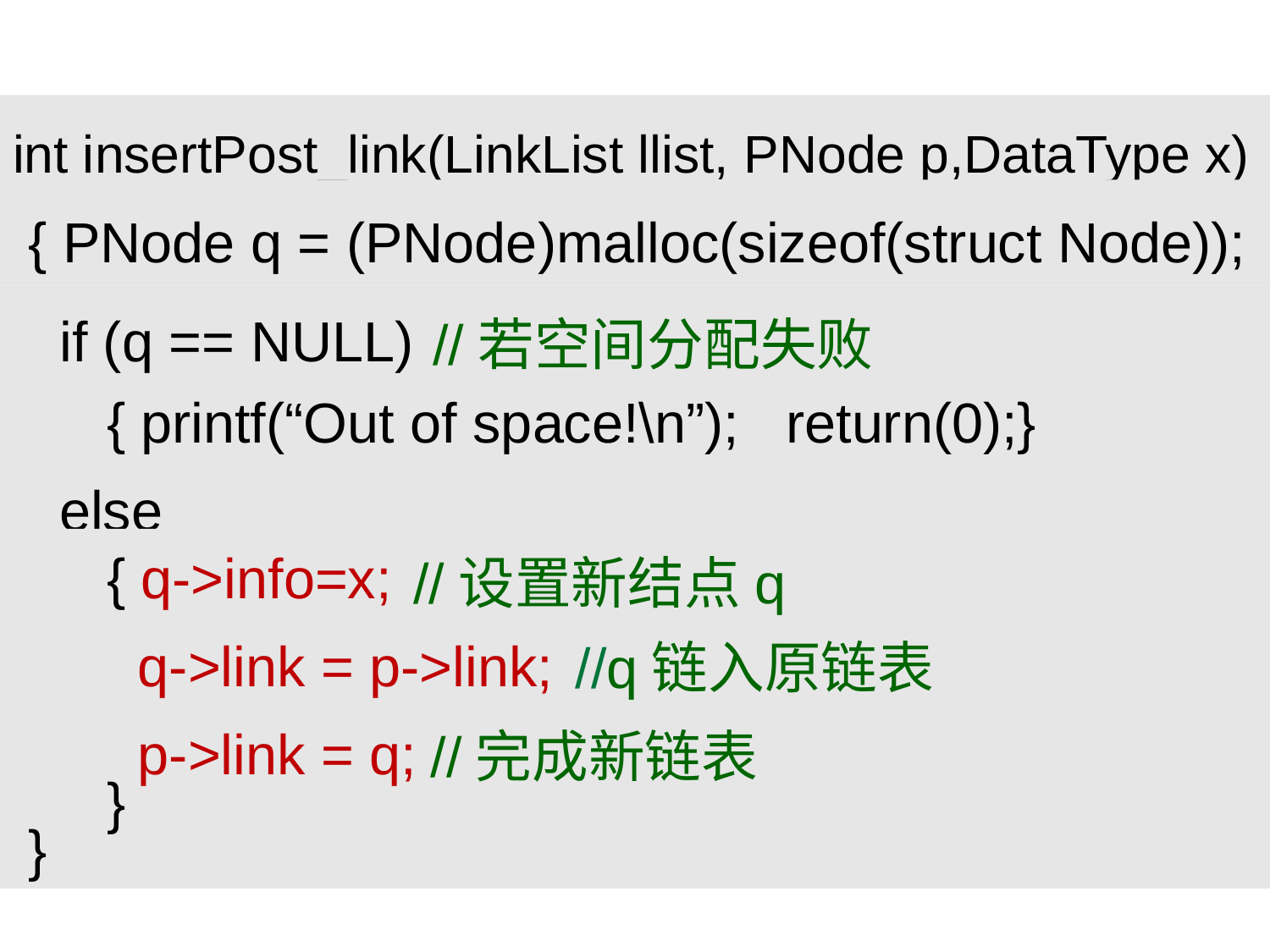

int insertPost_link(LinkList llist, PNode p,DataType x)
 { PNode q = (PNode)malloc(sizeof(struct Node));
   if (q == NULL)
      { printf(“Out of space!\n”);   return(0);}
//若空间分配失败
   else
//设置新结点q
      { q->info=x;
        q->link = p->link;
        p->link = q;
      }
 }
//q链入原链表
//完成新链表